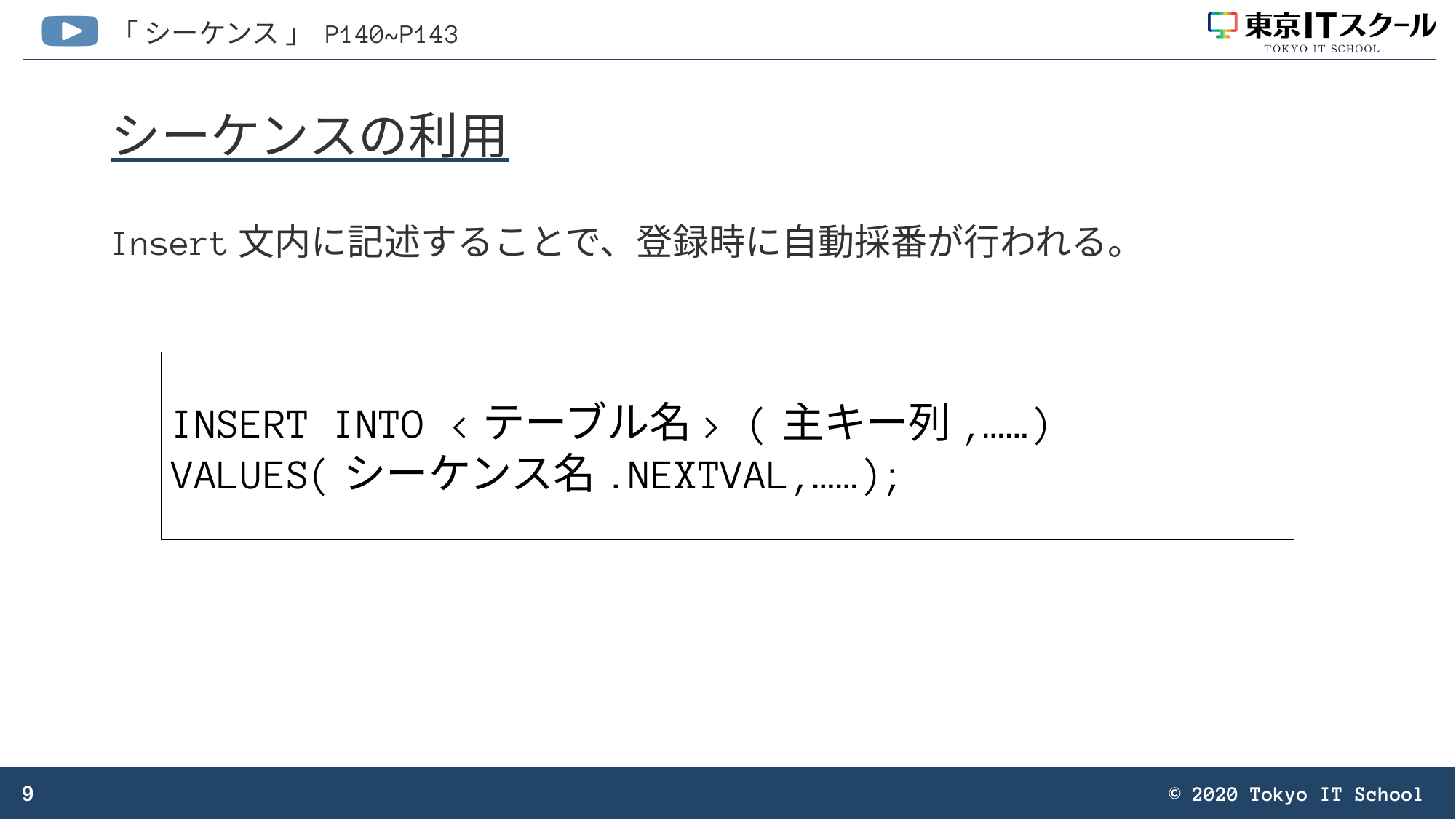

# シーケンスの利用
Insert文内に記述することで、登録時に自動採番が行われる。
INSERT INTO <テーブル名> (主キー列,……) VALUES(シーケンス名.NEXTVAL,……);
9